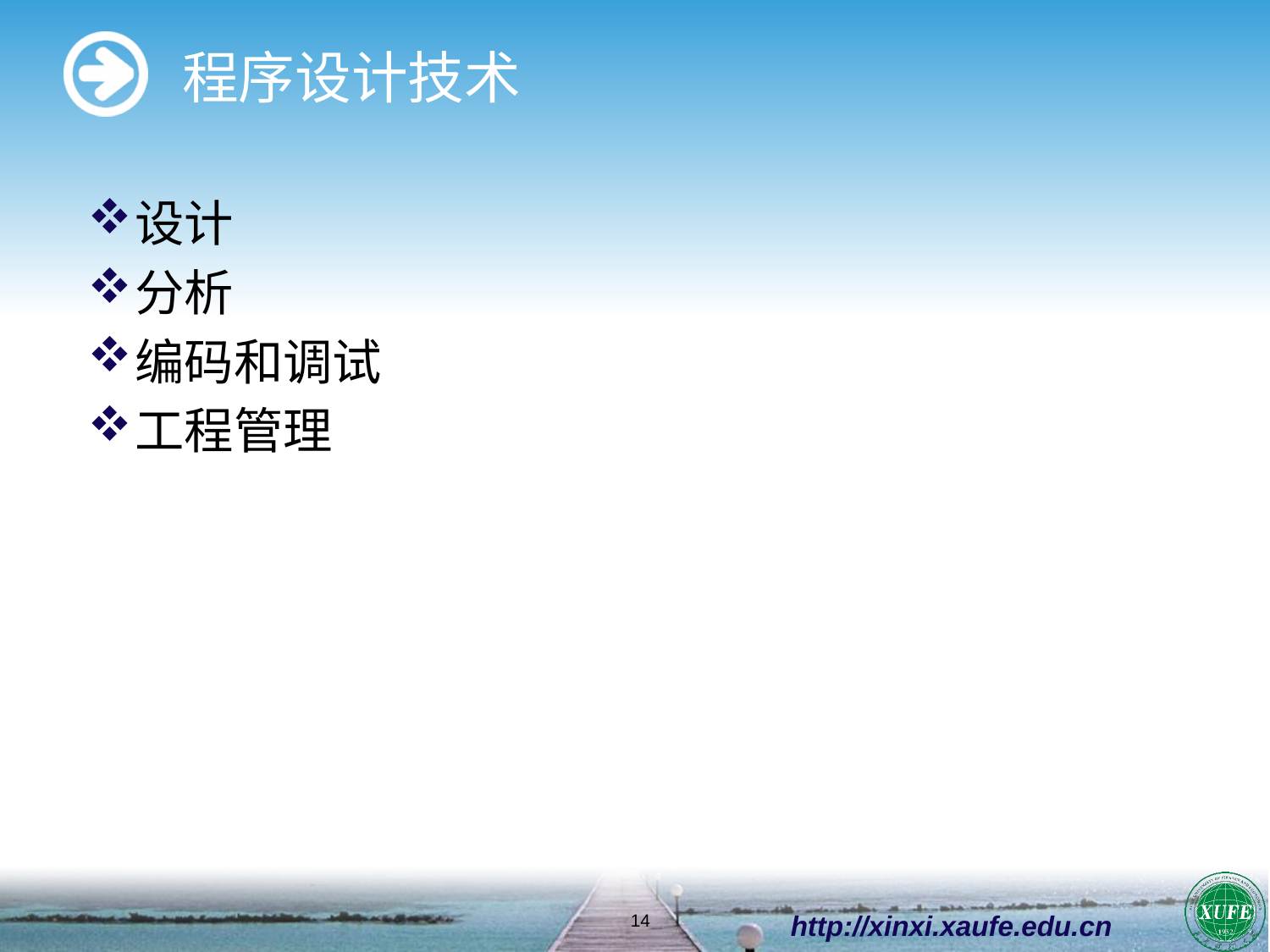

# 程序设计技术
设计
分析
编码和调试
工程管理
http://xinxi.xaufe.edu.cn
14